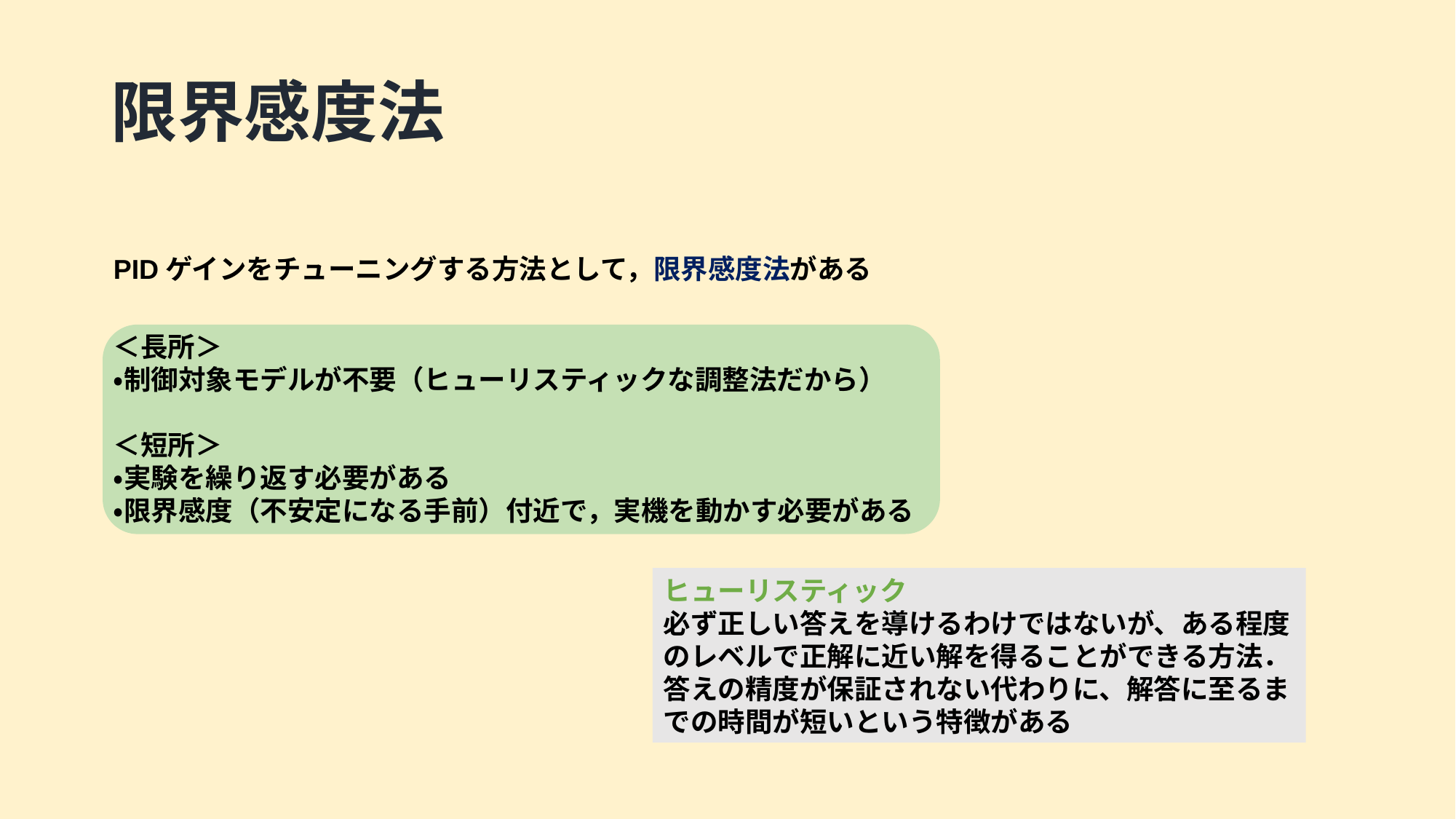

# 限界感度法
PIDゲインをチューニングする方法として，限界感度法がある

＜長所＞
・制御対象モデルが不要（ヒューリスティックな調整法だから）

＜短所＞
・実験を繰り返す必要がある
・限界感度（不安定になる手前）付近で，実機を動かす必要がある
ヒューリスティック
必ず正しい答えを導けるわけではないが、ある程度のレベルで正解に近い解を得ることができる方法．
答えの精度が保証されない代わりに、解答に至るまでの時間が短いという特徴がある